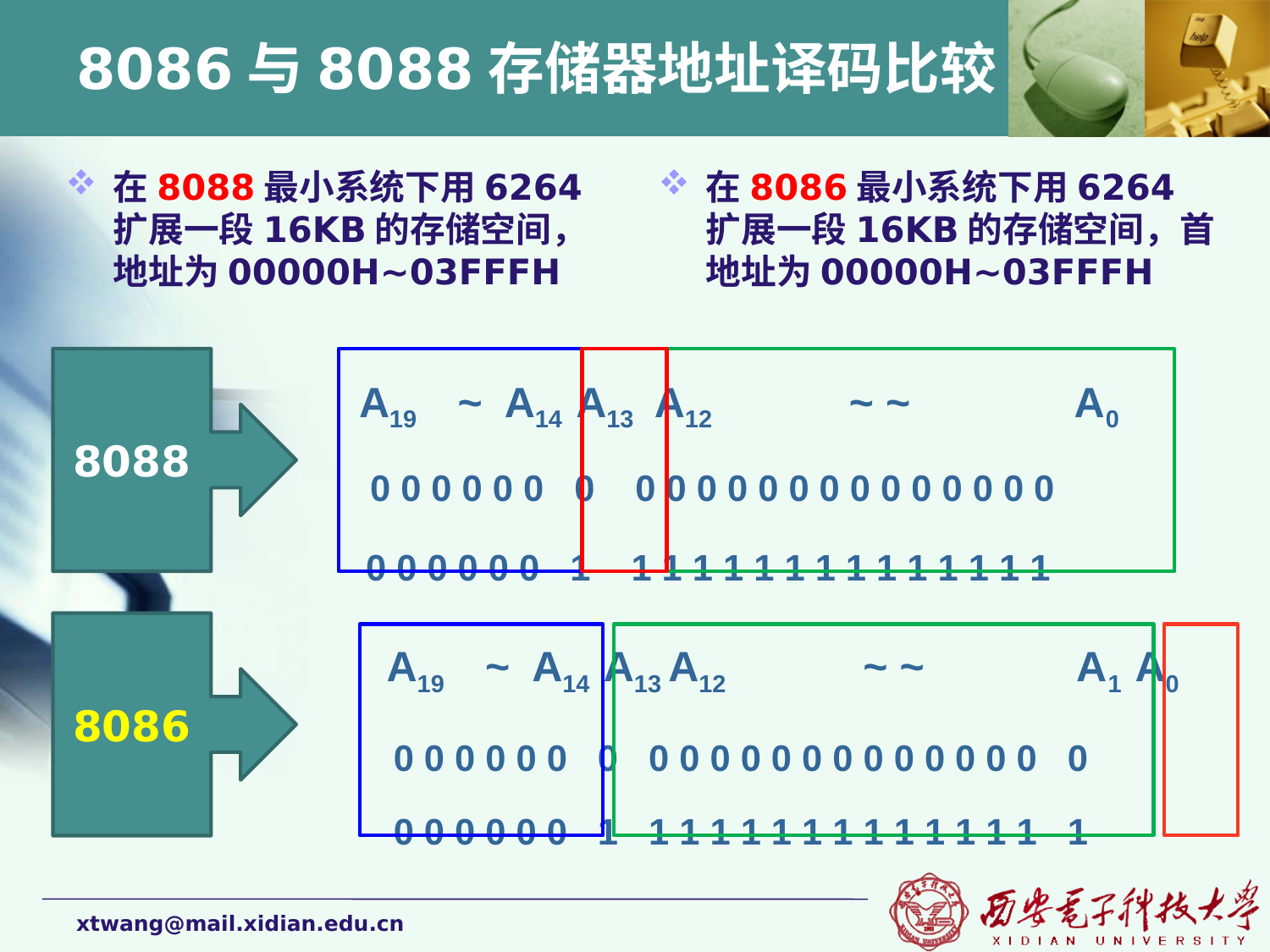

# 8086与8088存储器地址译码比较
在8088最小系统下用6264扩展一段16KB的存储空间，地址为00000H~03FFFH
在8086最小系统下用6264扩展一段16KB的存储空间，首地址为00000H~03FFFH
8088
   A19      ~  A14  A13   A12               ~ ~              A0

0 0 0 0 0 0   0    0 0 0 0 0 0 0 0 0 0 0 0 0 0
0 0 0 0 0 0   1    1 1 1 1 1 1 1 1 1 1 1 1 1 1
8086
   A19      ~  A14  A13 A12               ~ ~             A1  A0

0 0 0 0 0 0   0   0 0 0 0 0 0 0 0 0 0 0 0 0   0
0 0 0 0 0 0   1   1 1 1 1 1 1 1 1 1 1 1 1 1   1
xtwang@mail.xidian.edu.cn